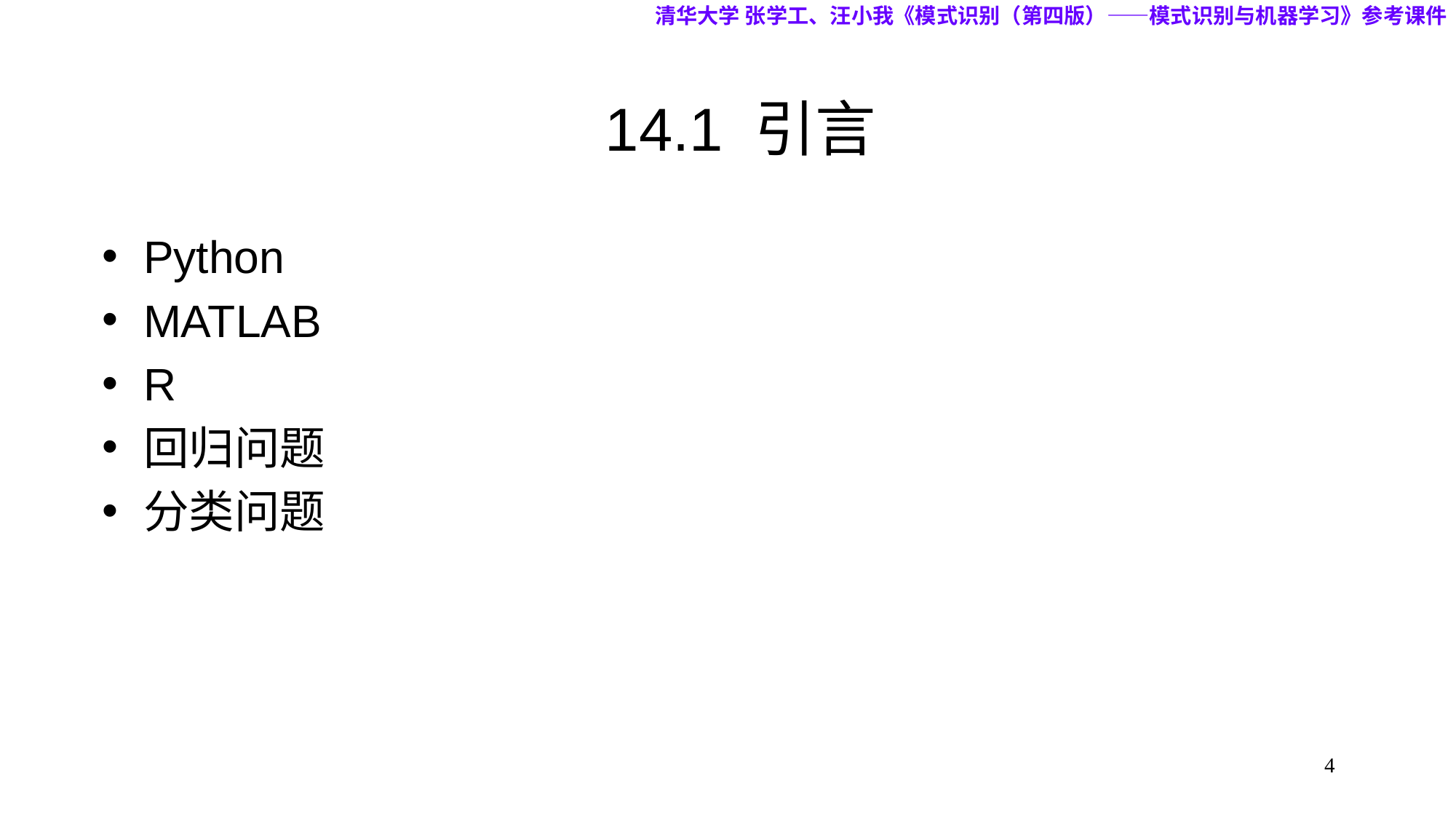

清华大学 张学工、汪小我《模式识别（第四版）——模式识别与机器学习》参考课件
# 14.1 引言
Python
MATLAB
R
回归问题
分类问题
4